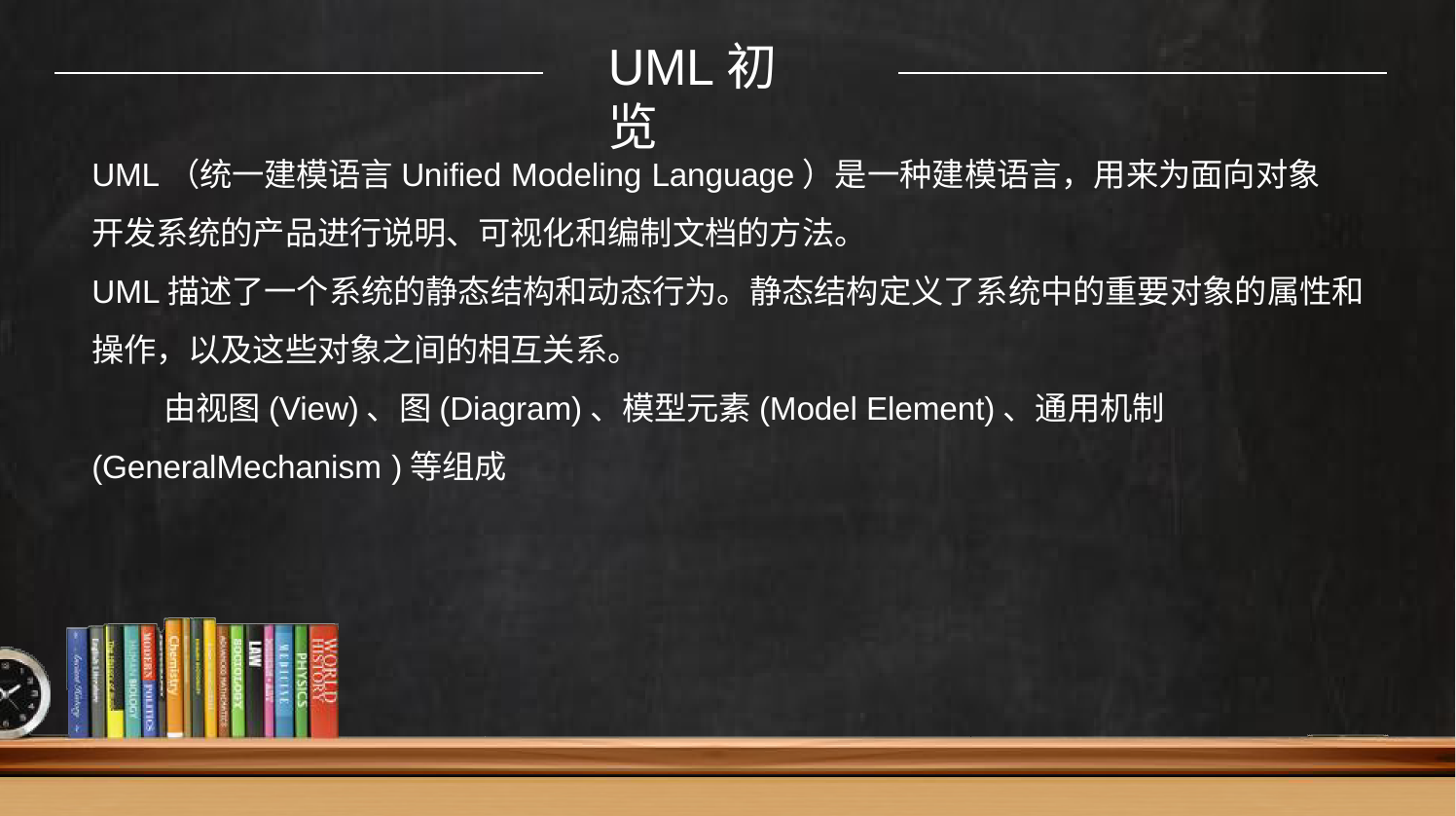

# UML初览

UML（统一建模语言Unified Modeling Language）是一种建模语言，用来为面向对象
开发系统的产品进行说明、可视化和编制文档的方法。
UML描述了一个系统的静态结构和动态行为。静态结构定义了系统中的重要对象的属性和 操作，以及这些对象之间的相互关系。
由视图(View)、图(Diagram)、模型元素(Model Element)、通用机制
(GeneralMechanism )等组成